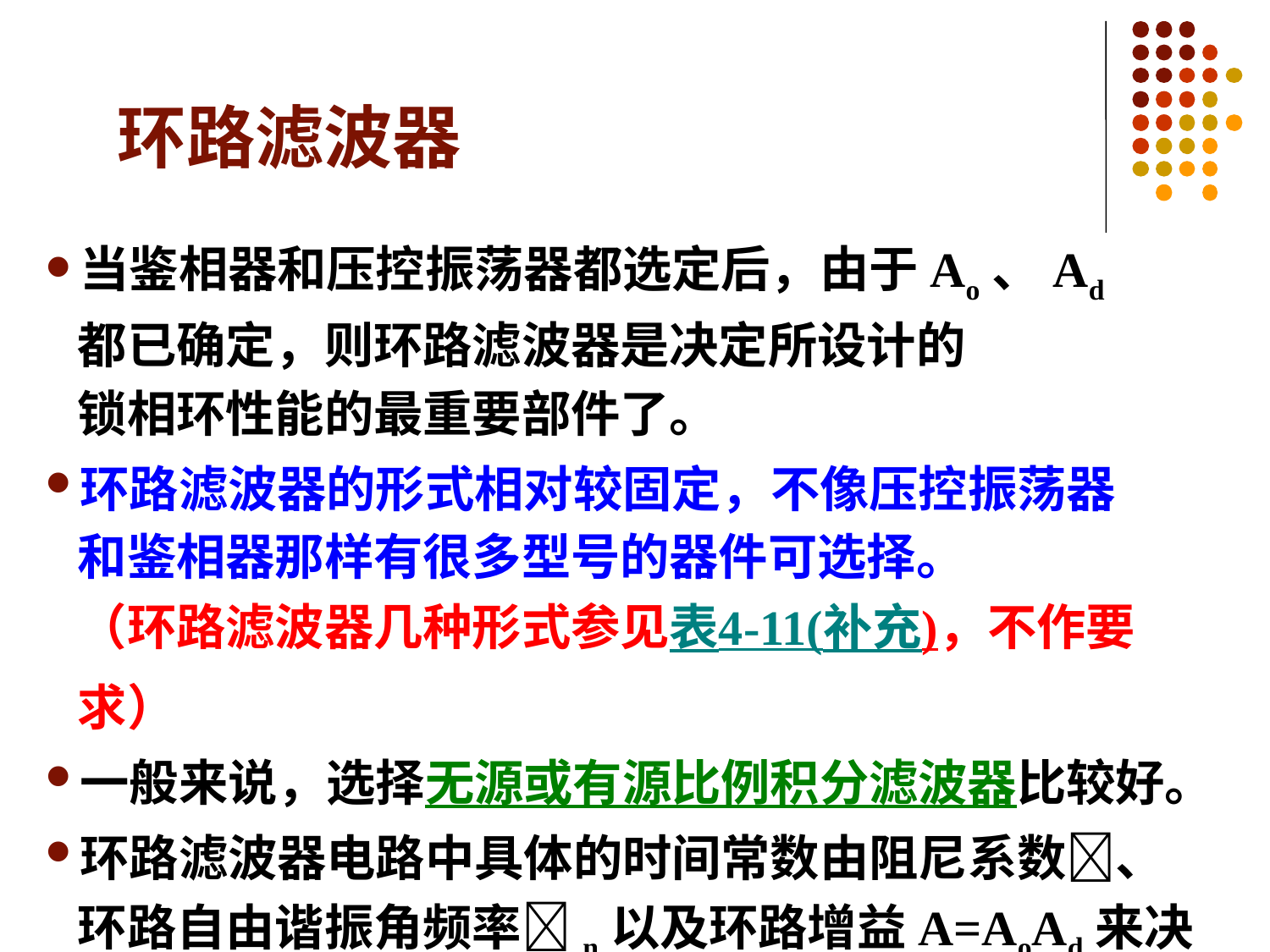

# 环路滤波器
当鉴相器和压控振荡器都选定后，由于Ao、Ad
都已确定，则环路滤波器是决定所设计的
锁相环性能的最重要部件了。
环路滤波器的形式相对较固定，不像压控振荡器
和鉴相器那样有很多型号的器件可选择。
（环路滤波器几种形式参见表4-11(补充)，不作要求）
一般来说，选择无源或有源比例积分滤波器比较好。
环路滤波器电路中具体的时间常数由阻尼系数ζ、
环路自由谐振角频率ωn以及环路增益A=AoAd来决定。